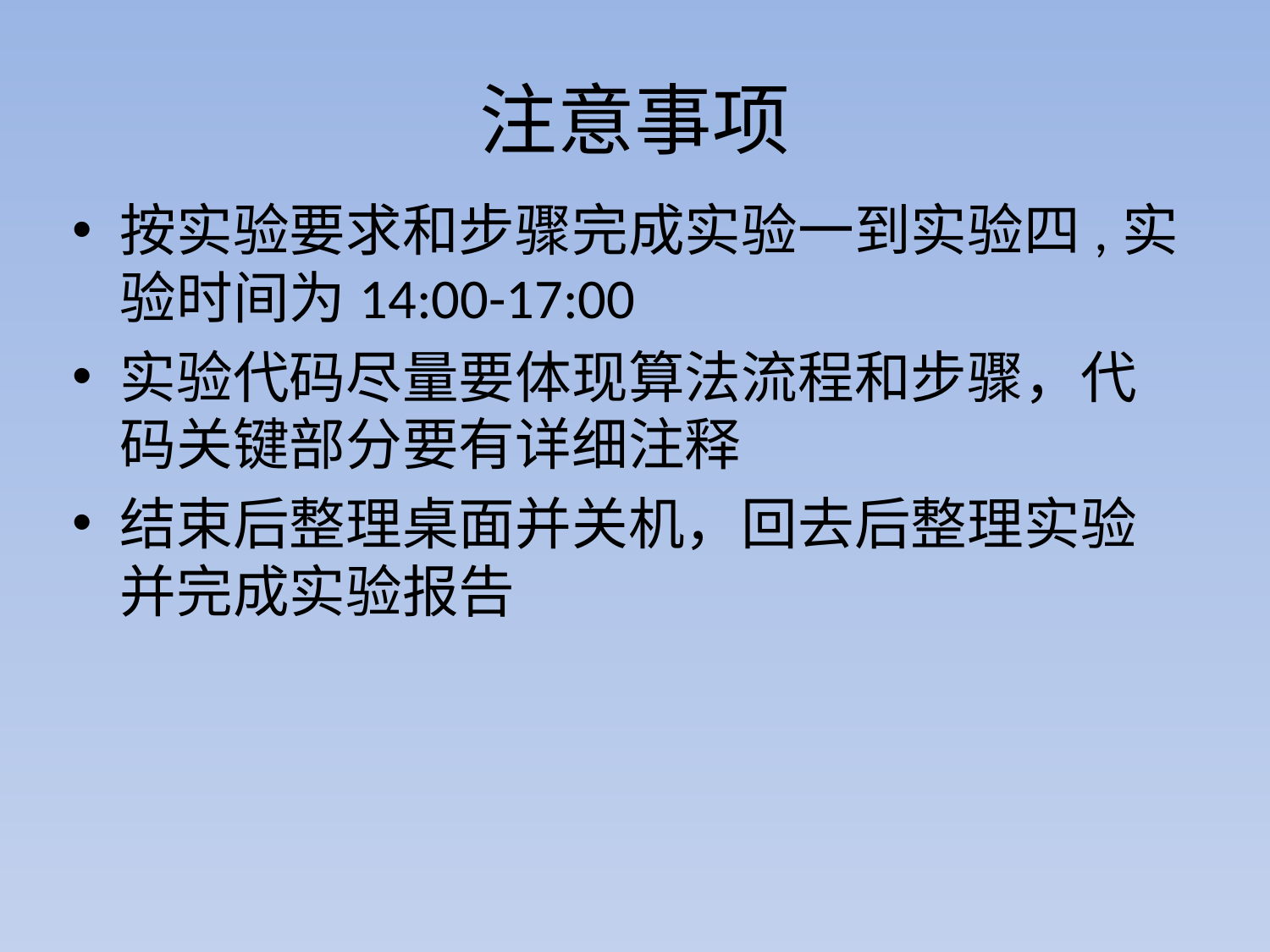

# 注意事项
按实验要求和步骤完成实验一到实验四,实验时间为14:00-17:00
实验代码尽量要体现算法流程和步骤，代码关键部分要有详细注释
结束后整理桌面并关机，回去后整理实验并完成实验报告